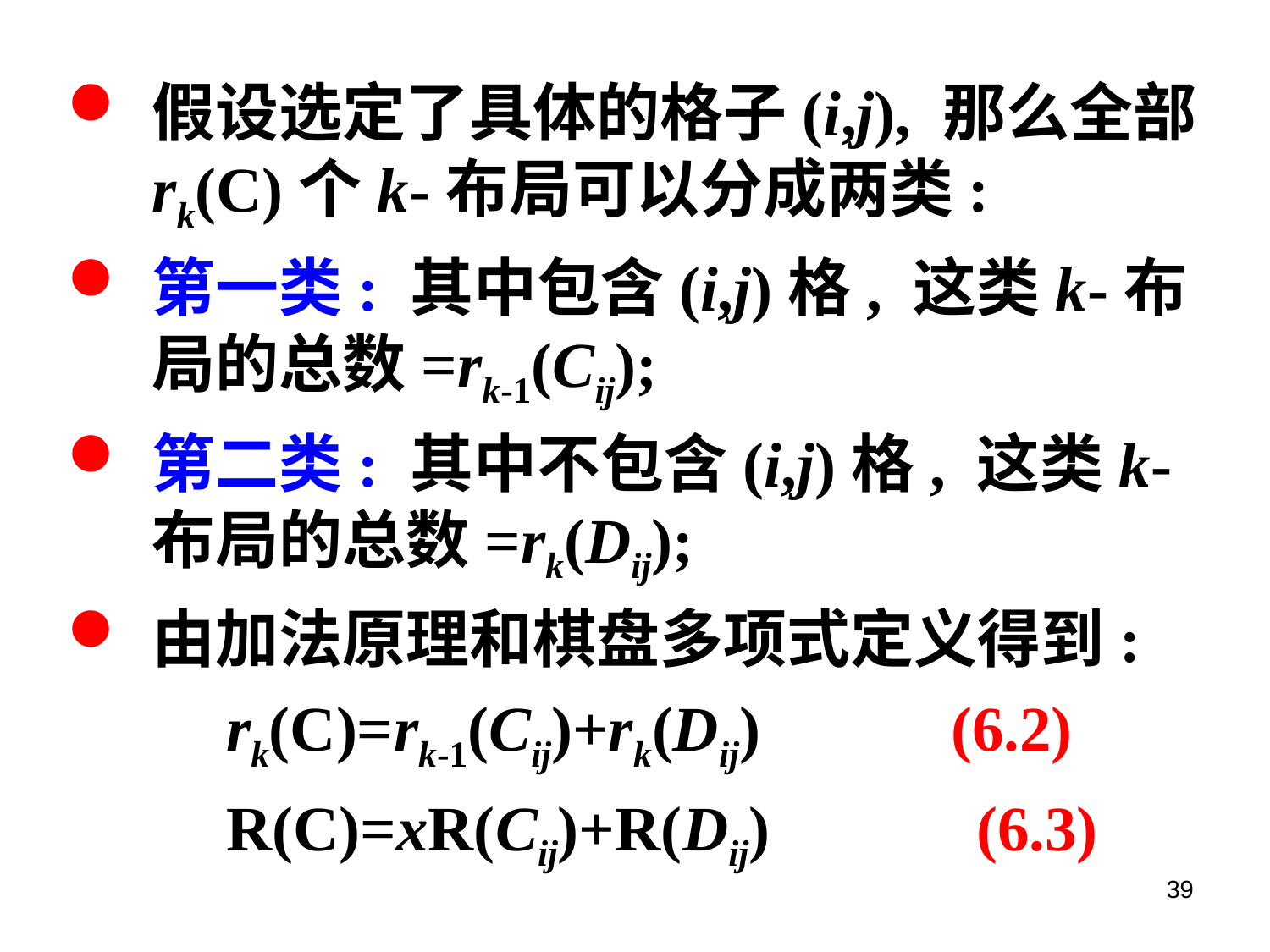

假设选定了具体的格子(i,j), 那么全部rk(C)个k-布局可以分成两类:
第一类: 其中包含(i,j)格, 这类k-布局的总数=rk-1(Cij);
第二类: 其中不包含(i,j)格, 这类k-布局的总数=rk(Dij);
由加法原理和棋盘多项式定义得到:
          rk(C)=rk-1(Cij)+rk(Dij)            (6.2)
          R(C)=xR(Cij)+R(Dij)             (6.3)
39